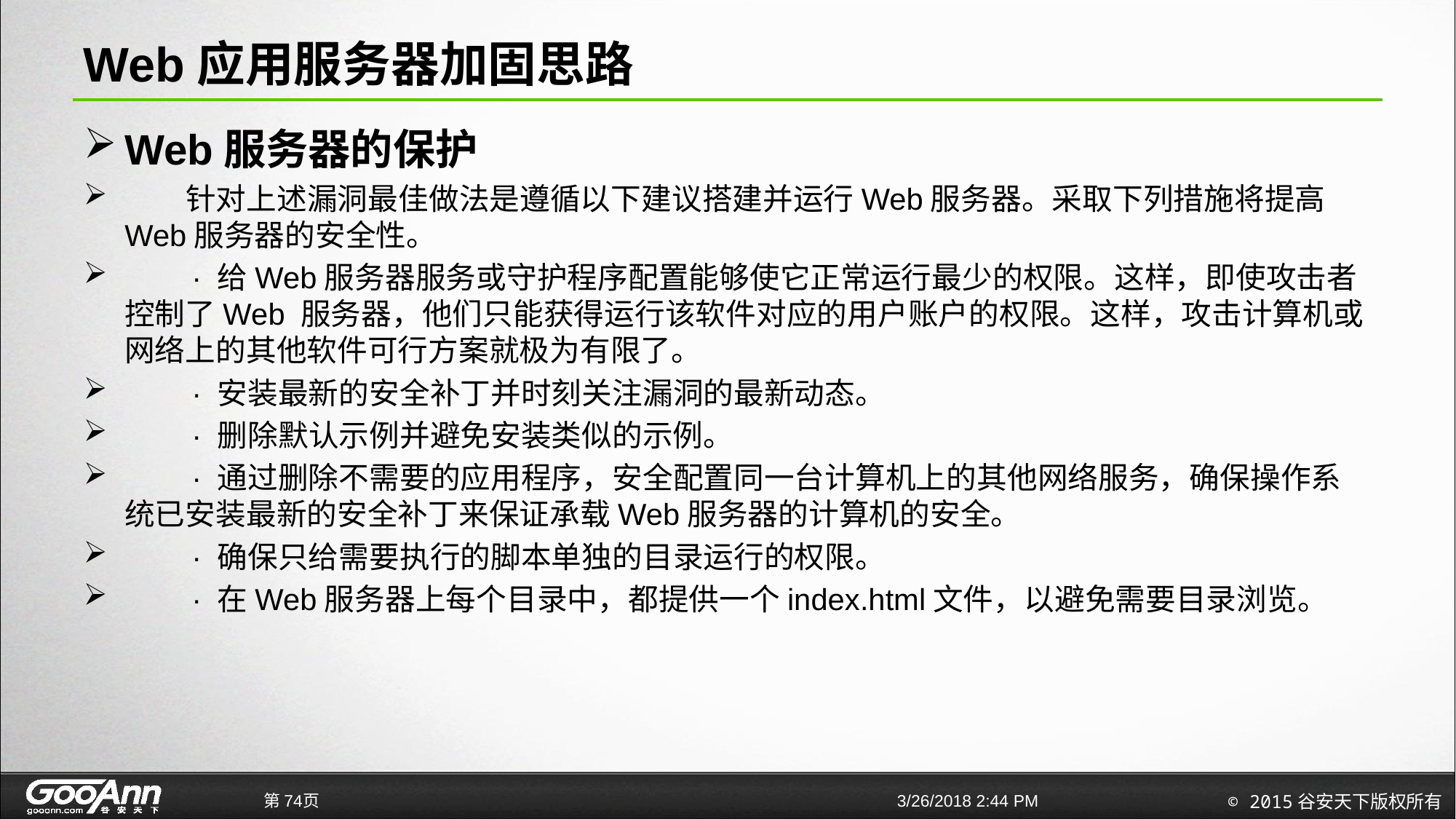

# Web应用服务器加固思路
Web服务器的保护
        针对上述漏洞最佳做法是遵循以下建议搭建并运行Web服务器。采取下列措施将提高Web服务器的安全性。
        · 给Web服务器服务或守护程序配置能够使它正常运行最少的权限。这样，即使攻击者控制了Web 服务器，他们只能获得运行该软件对应的用户账户的权限。这样，攻击计算机或网络上的其他软件可行方案就极为有限了。
        · 安装最新的安全补丁并时刻关注漏洞的最新动态。
        · 删除默认示例并避免安装类似的示例。
        · 通过删除不需要的应用程序，安全配置同一台计算机上的其他网络服务，确保操作系统已安装最新的安全补丁来保证承载Web服务器的计算机的安全。
        · 确保只给需要执行的脚本单独的目录运行的权限。
        · 在Web服务器上每个目录中，都提供一个index.html文件，以避免需要目录浏览。